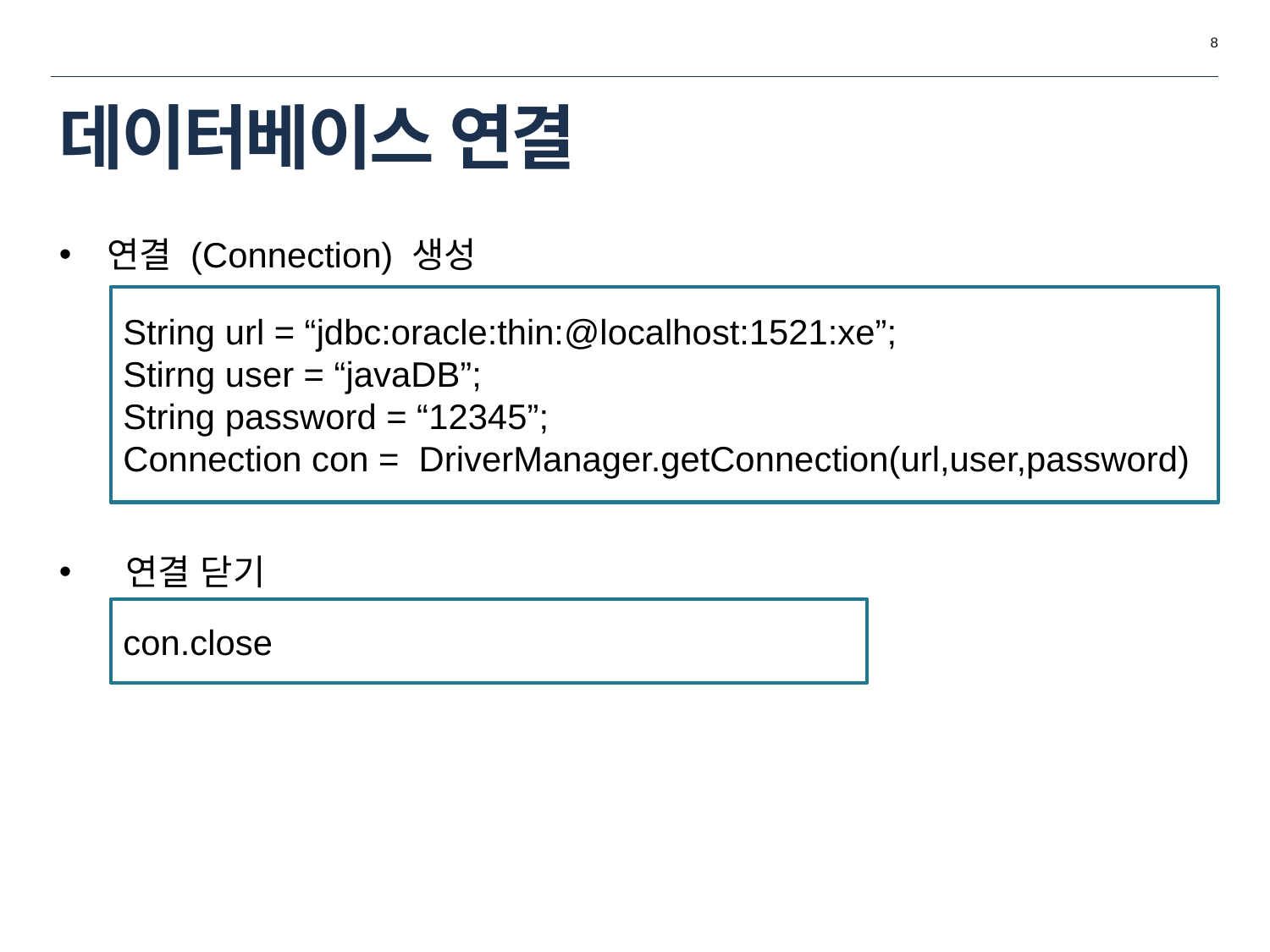

8
# 데이터베이스 연결
연결 (Connection) 생성

 연결 닫기

String url = “jdbc:oracle:thin:@localhost:1521:xe”;
Stirng user = “javaDB”;
String password = “12345”;
Connection con =  DriverManager.getConnection(url,user,password)
con.close